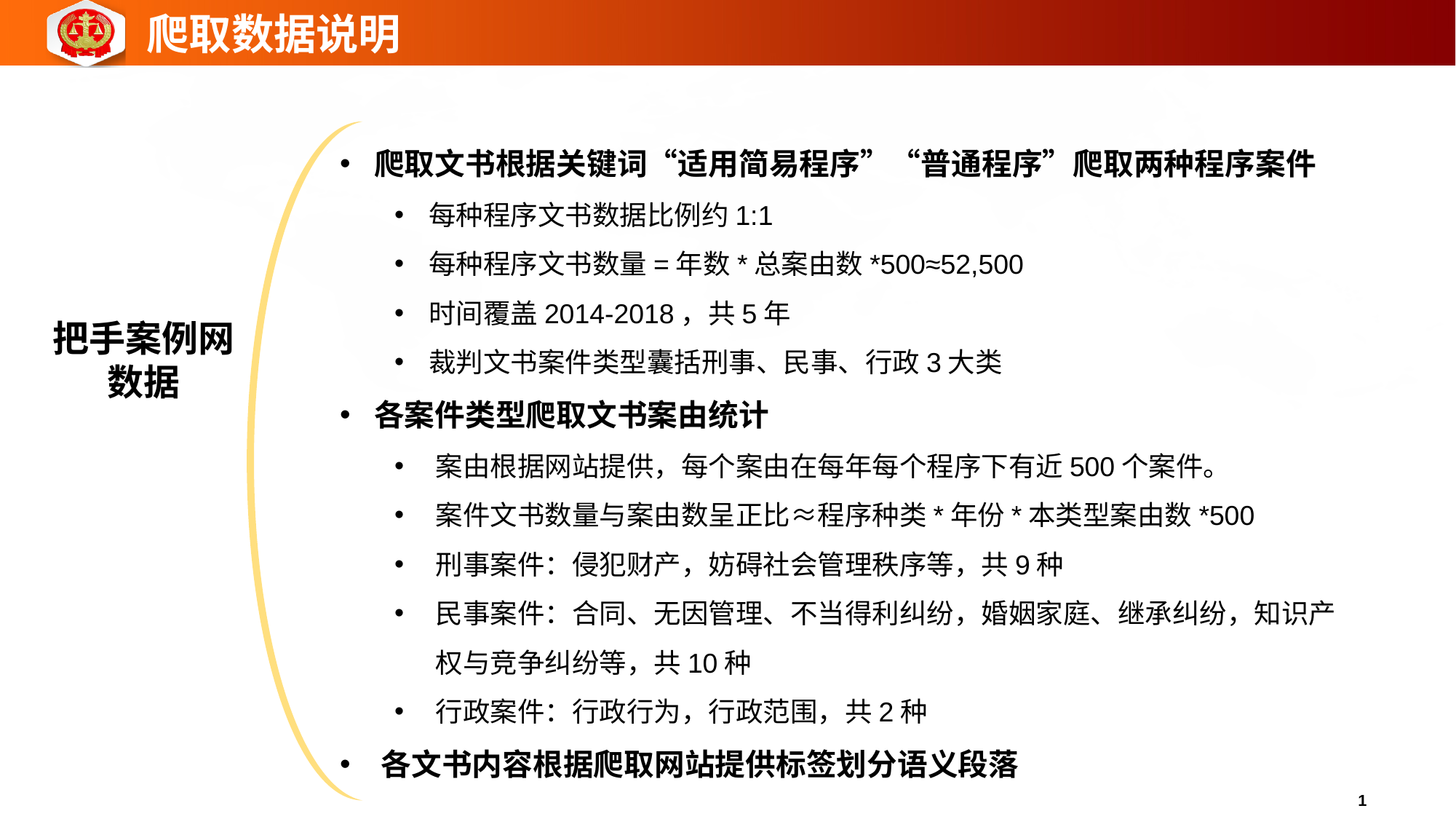

爬取数据说明

爬取文书根据关键词“适用简易程序”“普通程序”爬取两种程序案件
每种程序文书数据比例约1:1
每种程序文书数量=年数*总案由数*500≈52,500
时间覆盖2014-2018，共5年
裁判文书案件类型囊括刑事、民事、行政3大类
各案件类型爬取文书案由统计
案由根据网站提供，每个案由在每年每个程序下有近500个案件。
案件文书数量与案由数呈正比≈程序种类*年份*本类型案由数*500
刑事案件：侵犯财产，妨碍社会管理秩序等，共9种
民事案件：合同、无因管理、不当得利纠纷，婚姻家庭、继承纠纷，知识产权与竞争纠纷等，共10种
行政案件：行政行为，行政范围，共2种
各文书内容根据爬取网站提供标签划分语义段落
把手案例网
数据